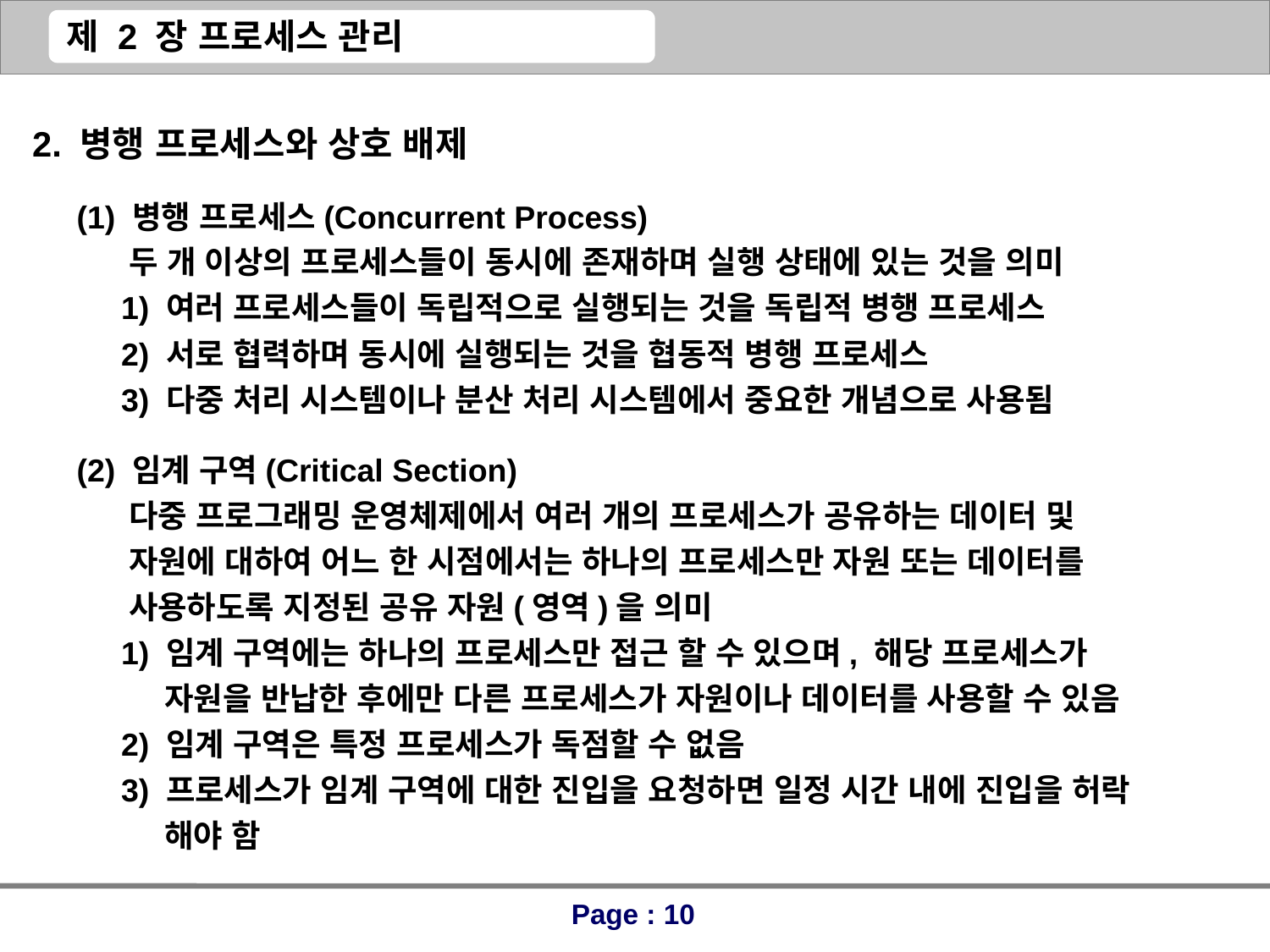

2. 병행 프로세스와 상호 배제

     (1) 병행 프로세스(Concurrent Process)
          두 개 이상의 프로세스들이 동시에 존재하며 실행 상태에 있는 것을 의미
          1) 여러 프로세스들이 독립적으로 실행되는 것을 독립적 병행 프로세스
          2) 서로 협력하며 동시에 실행되는 것을 협동적 병행 프로세스
          3) 다중 처리 시스템이나 분산 처리 시스템에서 중요한 개념으로 사용됨

     (2) 임계 구역(Critical Section)
          다중 프로그래밍 운영체제에서 여러 개의 프로세스가 공유하는 데이터 및
          자원에 대하여 어느 한 시점에서는 하나의 프로세스만 자원 또는 데이터를
          사용하도록 지정된 공유 자원(영역)을 의미
          1) 임계 구역에는 하나의 프로세스만 접근 할 수 있으며, 해당 프로세스가
              자원을 반납한 후에만 다른 프로세스가 자원이나 데이터를 사용할 수 있음
          2) 임계 구역은 특정 프로세스가 독점할 수 없음
          3) 프로세스가 임계 구역에 대한 진입을 요청하면 일정 시간 내에 진입을 허락
              해야 함
Page : 10